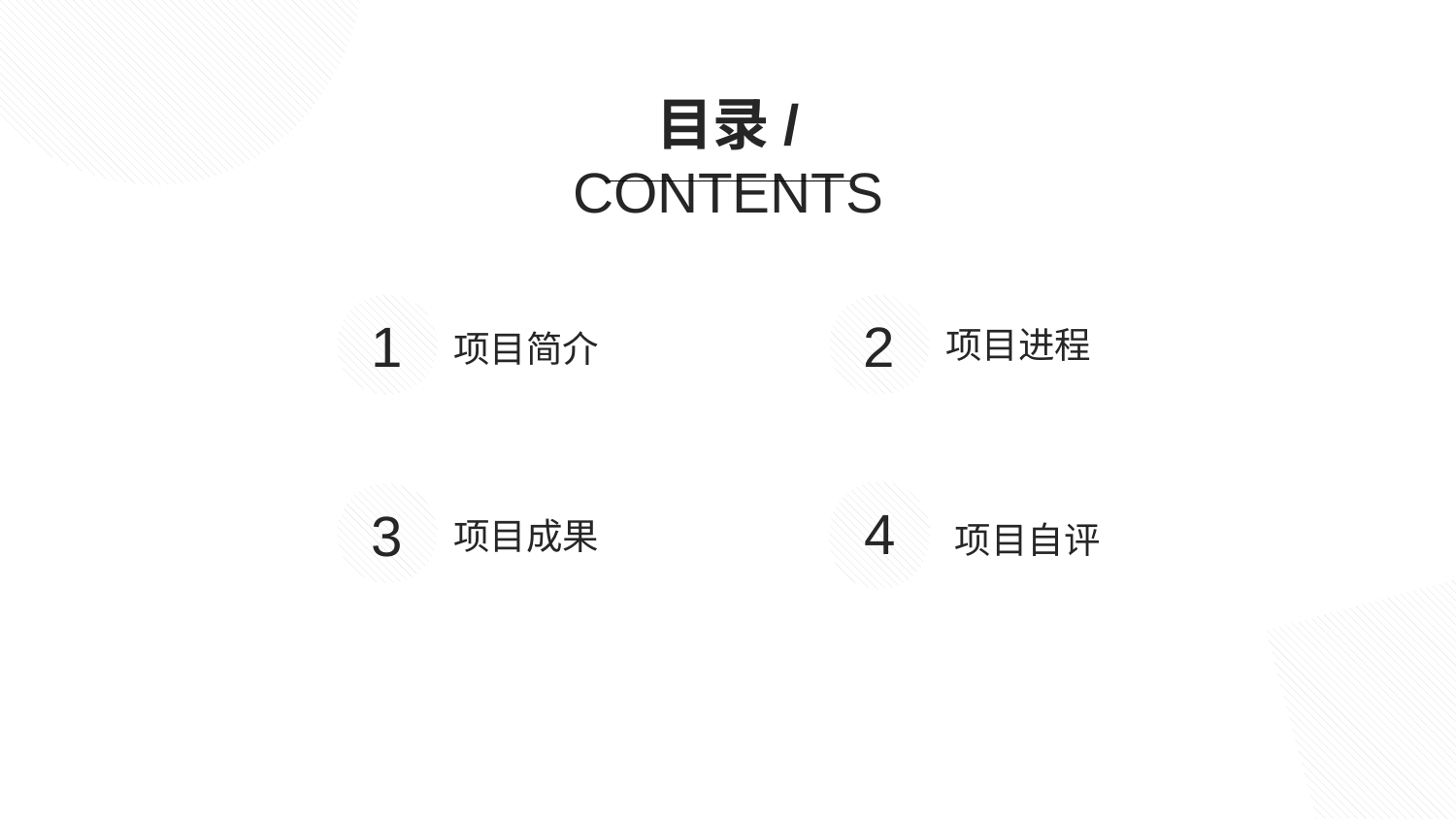

目录/CONTENTS

1
项目简介

2
项目进程

4

项目自评

3
项目成果